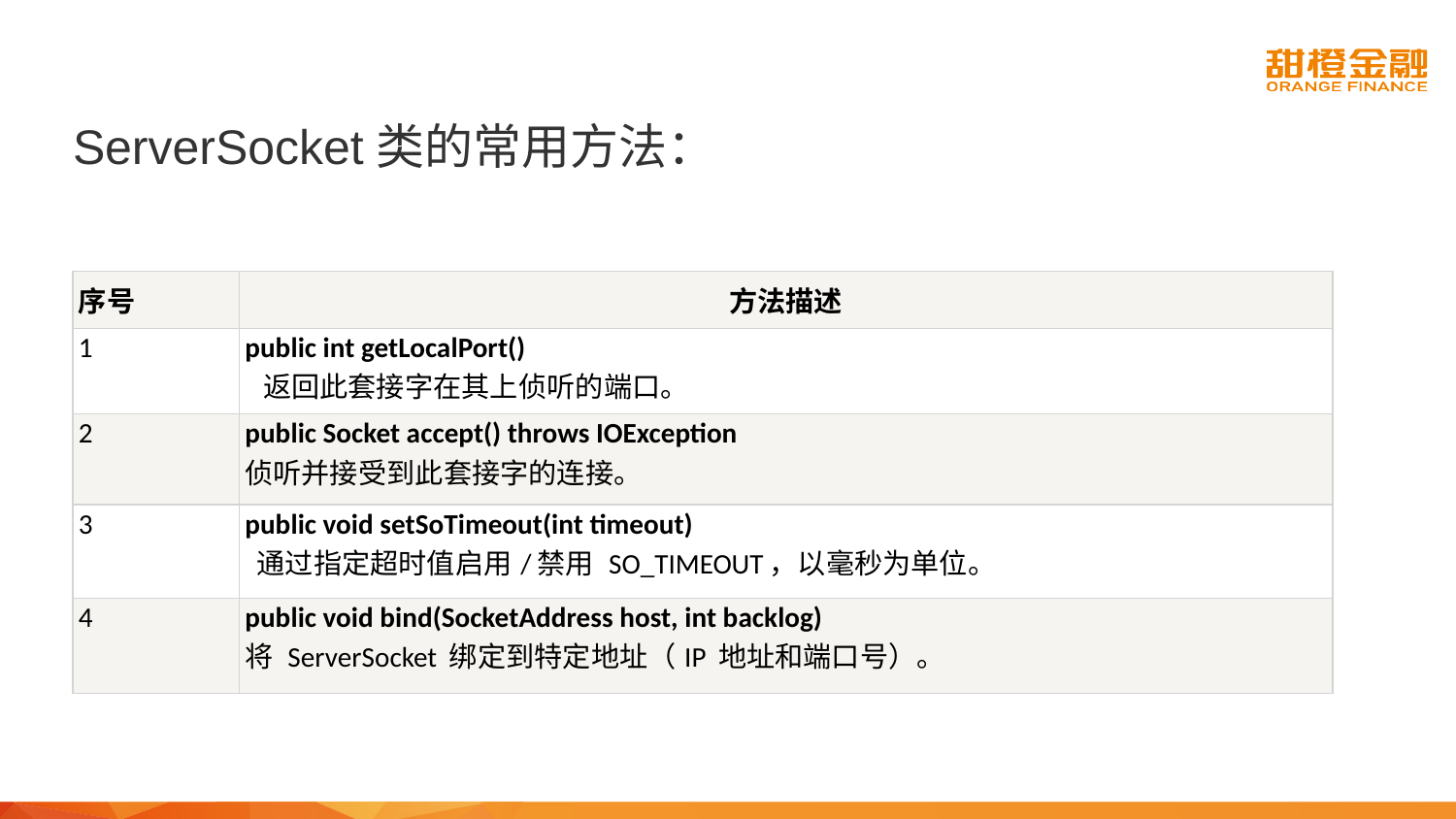

ServerSocket类的常用方法：

| 序号 | 方法描述 |
| --- | --- |
| 1 | public int getLocalPort()   返回此套接字在其上侦听的端口。 |
| 2 | public Socket accept() throws IOException 侦听并接受到此套接字的连接。 |
| 3 | public void setSoTimeout(int timeout)  通过指定超时值启用/禁用 SO\_TIMEOUT，以毫秒为单位。 |
| 4 | public void bind(SocketAddress host, int backlog) 将 ServerSocket 绑定到特定地址（IP 地址和端口号）。 |